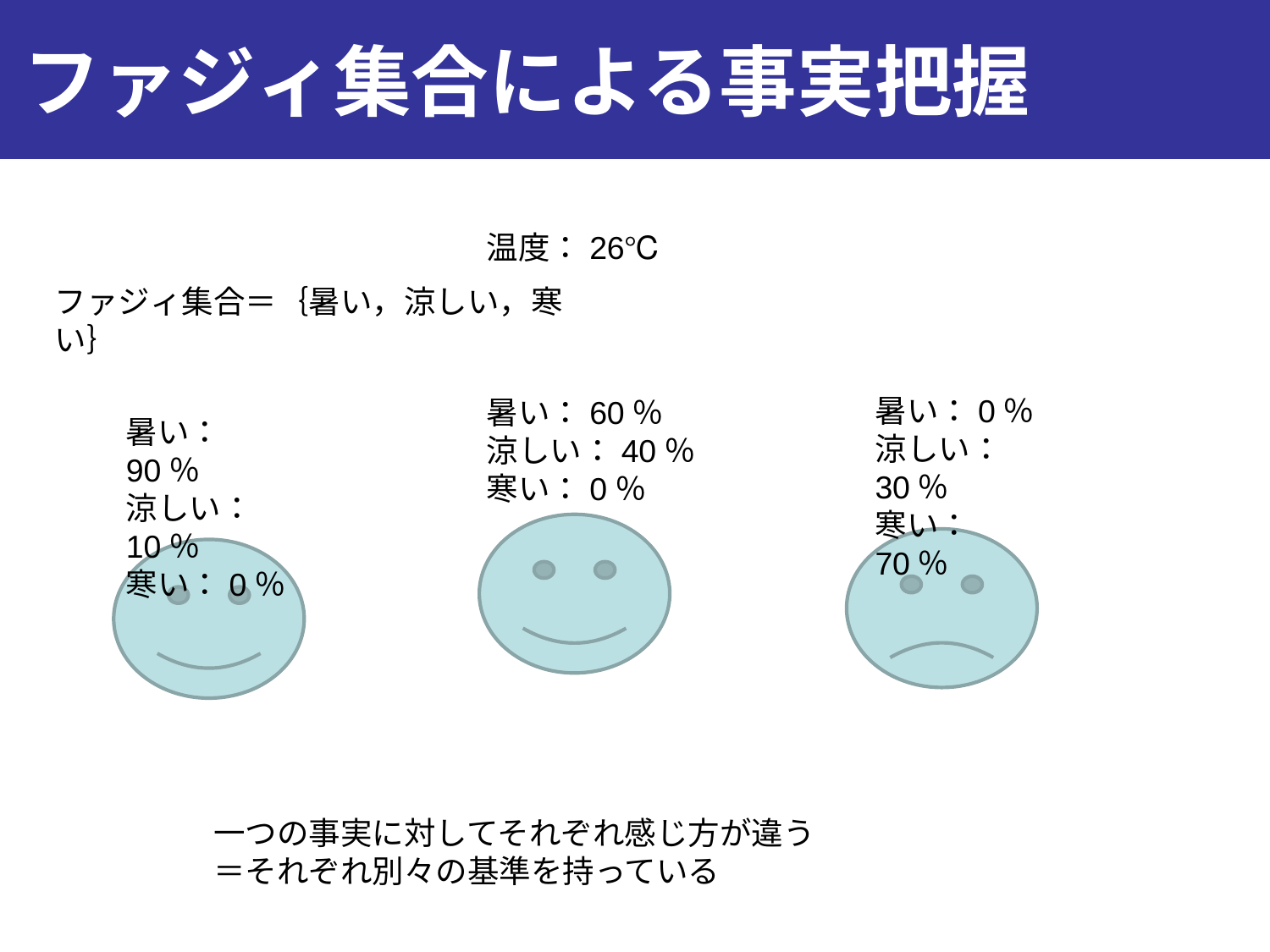

# ファジィ集合による事実把握
温度：26℃
ファジィ集合＝｛暑い，涼しい，寒い｝
暑い：0％
涼しい：30％
寒い：70％
暑い：60％
涼しい：40％
寒い：0％
暑い：90％
涼しい：10％
寒い：0％

一つの事実に対してそれぞれ感じ方が違う
＝それぞれ別々の基準を持っている